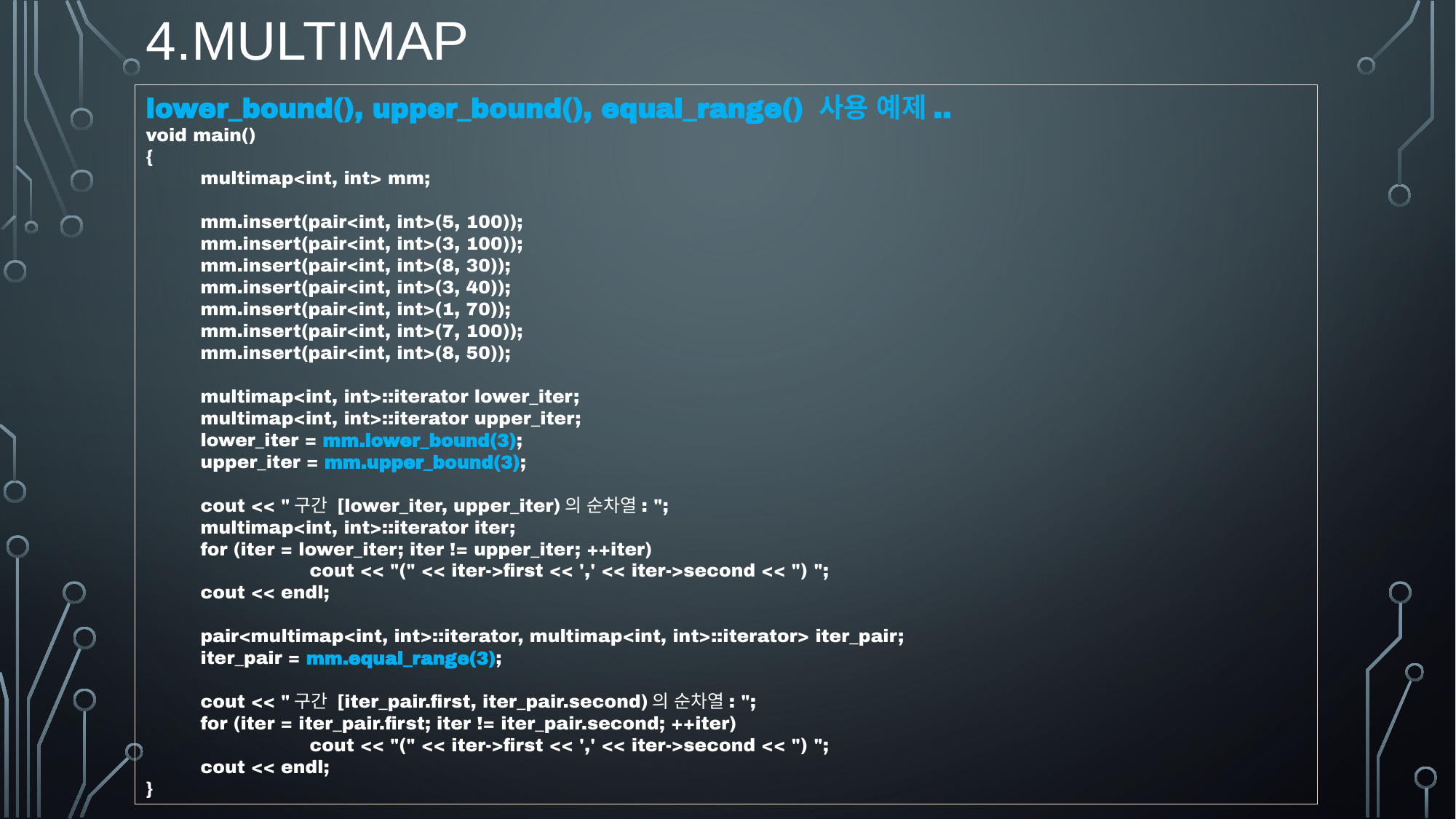

4.multimap
lower_bound(), upper_bound(), equal_range() 사용 예제..
void main()
{
multimap<int, int> mm;

mm.insert(pair<int, int>(5, 100));
mm.insert(pair<int, int>(3, 100));
mm.insert(pair<int, int>(8, 30));
mm.insert(pair<int, int>(3, 40));
mm.insert(pair<int, int>(1, 70));
mm.insert(pair<int, int>(7, 100));
mm.insert(pair<int, int>(8, 50));

multimap<int, int>::iterator lower_iter;
multimap<int, int>::iterator upper_iter;
lower_iter = mm.lower_bound(3);
upper_iter = mm.upper_bound(3);

cout << "구간 [lower_iter, upper_iter)의 순차열: ";
multimap<int, int>::iterator iter;
for (iter = lower_iter; iter != upper_iter; ++iter)
	cout << "(" << iter->first << ',' << iter->second << ") ";
cout << endl;

pair<multimap<int, int>::iterator, multimap<int, int>::iterator> iter_pair;
iter_pair = mm.equal_range(3);

cout << "구간 [iter_pair.first, iter_pair.second)의 순차열: ";
for (iter = iter_pair.first; iter != iter_pair.second; ++iter)
	cout << "(" << iter->first << ',' << iter->second << ") ";
cout << endl;
}